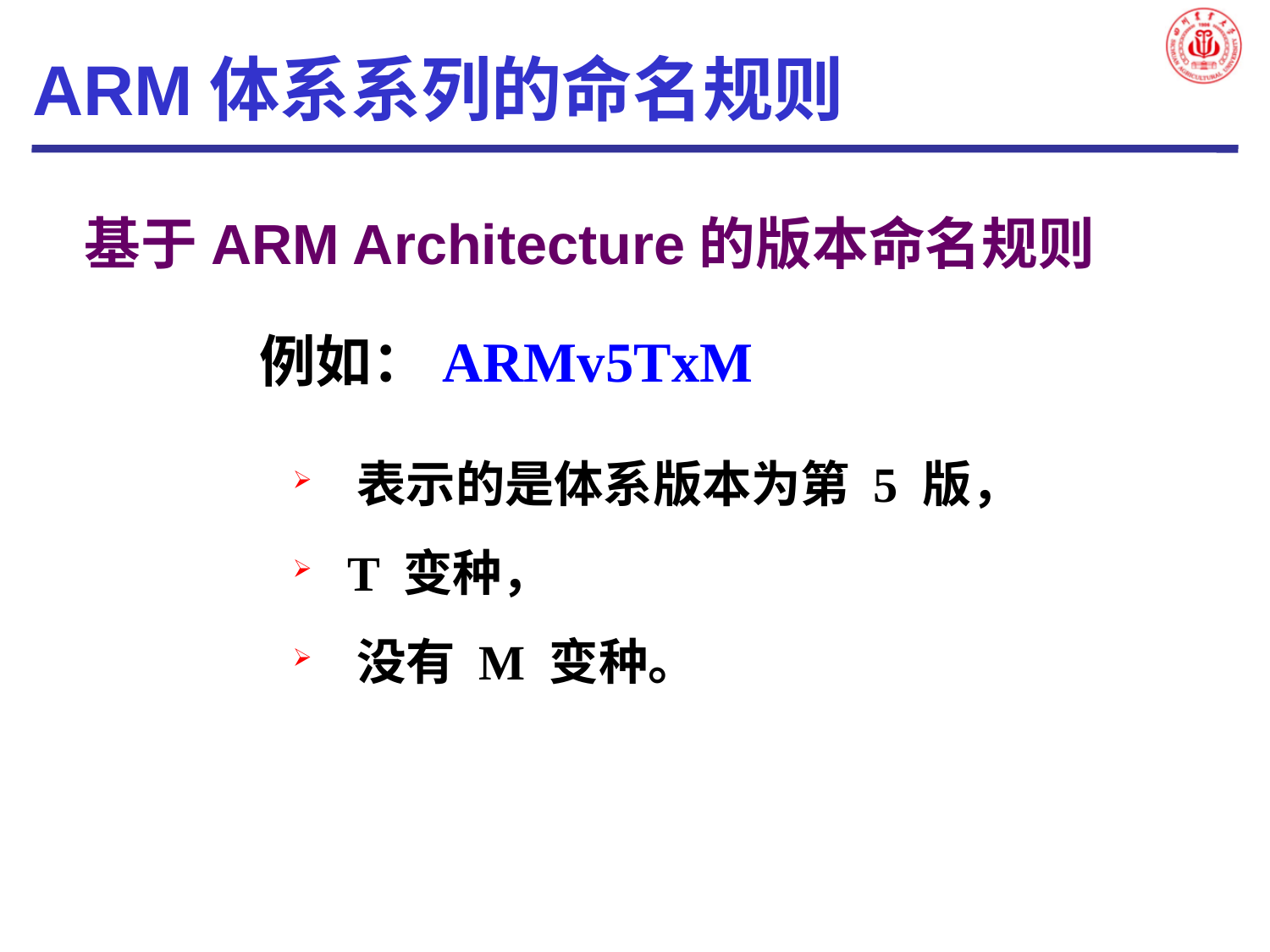

ARM体系系列的命名规则
基于ARM Architecture的版本命名规则
例如：ARMv5TxM

  表示的是体系版本为第 5 版，
  T 变种，
  没有 M 变种。
41